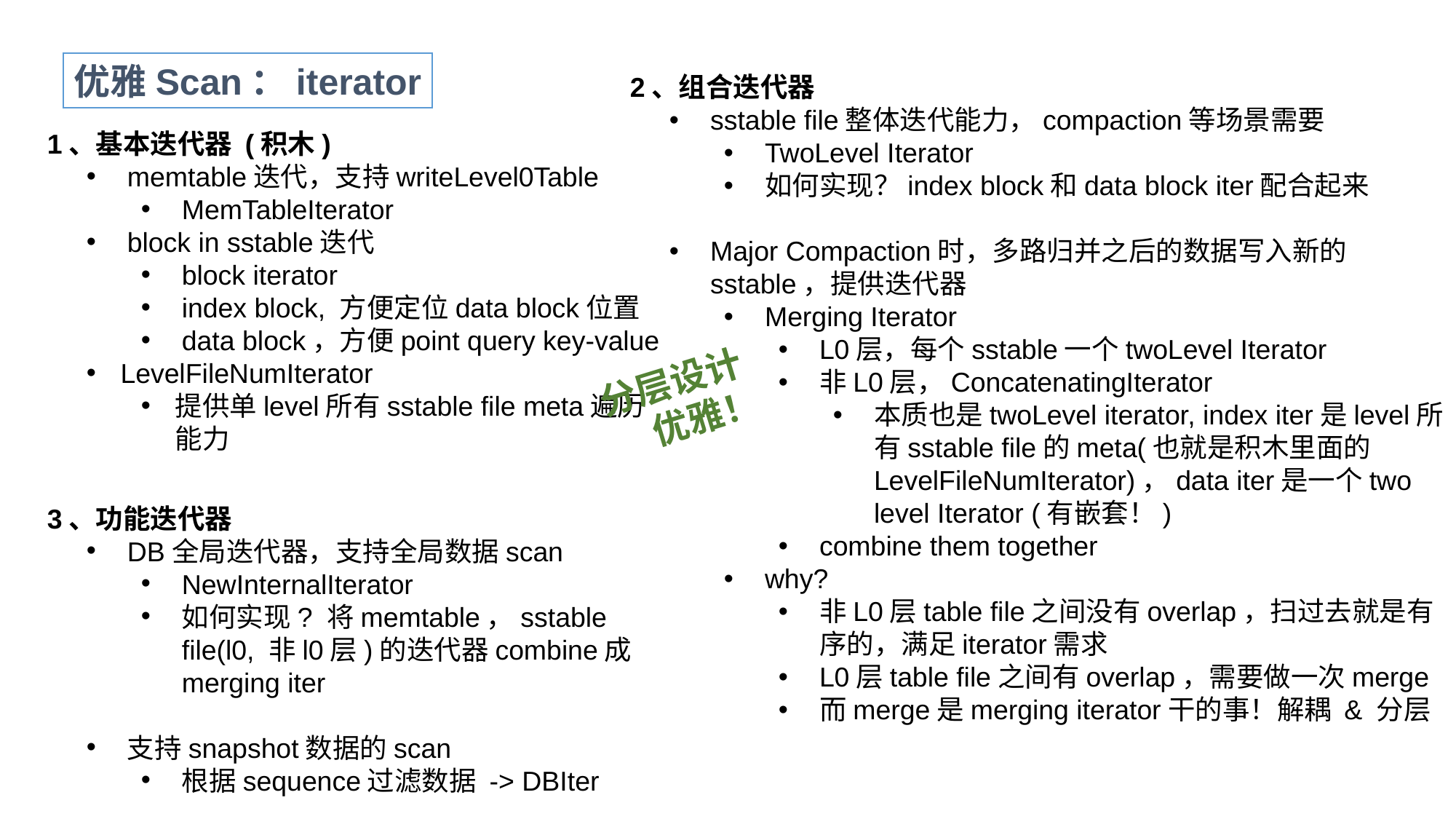

优雅Scan：iterator
  2、组合迭代器
sstable file整体迭代能力，compaction等场景需要
TwoLevel Iterator
如何实现？index block和data block iter配合起来

Major Compaction时，多路归并之后的数据写入新的sstable，提供迭代器
Merging Iterator
L0层，每个sstable一个twoLevel Iterator
非L0层，ConcatenatingIterator
本质也是twoLevel iterator, index iter是level所有sstable file的meta(也就是积木里面的LevelFileNumIterator)，data iter是一个two level Iterator (有嵌套！)
combine them together
why?
非L0层table file之间没有overlap，扫过去就是有序的，满足iterator需求
L0层table file之间有overlap，需要做一次merge
而merge是merging iterator干的事！解耦 & 分层
  1、基本迭代器 (积木)
memtable迭代，支持writeLevel0Table
MemTableIterator
block in sstable迭代
block iterator
index block, 方便定位data block位置
data block，方便point query key-value
LevelFileNumIterator
提供单level所有sstable file meta遍历能力
分层设计
    优雅！
  3、功能迭代器
DB全局迭代器，支持全局数据scan
NewInternalIterator
如何实现? 将memtable，sstable file(l0, 非l0层)的迭代器combine成merging iter

支持snapshot数据的scan
根据sequence过滤数据 -> DBIter